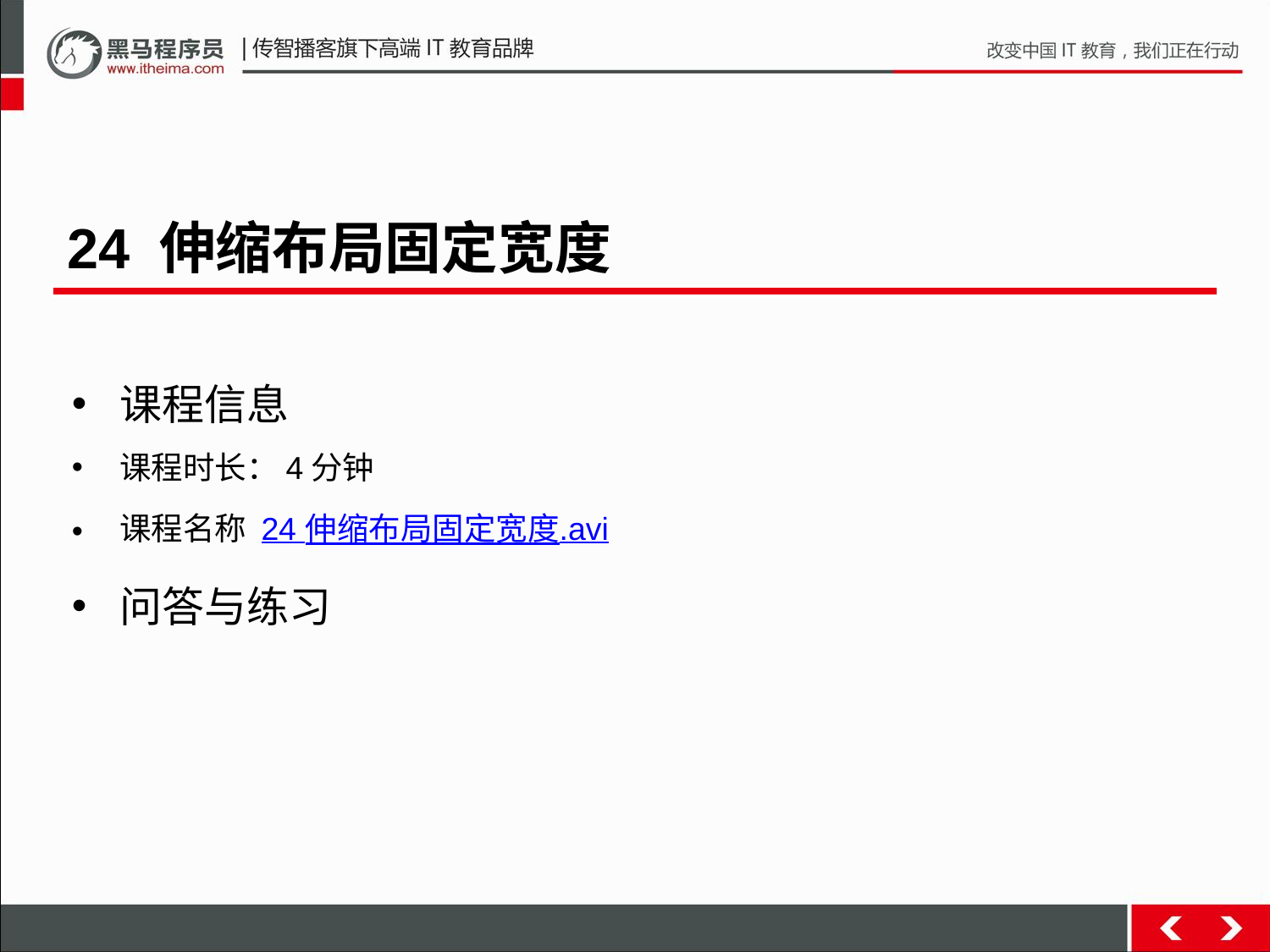

24 伸缩布局固定宽度
课程信息
课程时长：4分钟
课程名称 24 伸缩布局固定宽度.avi
问答与练习